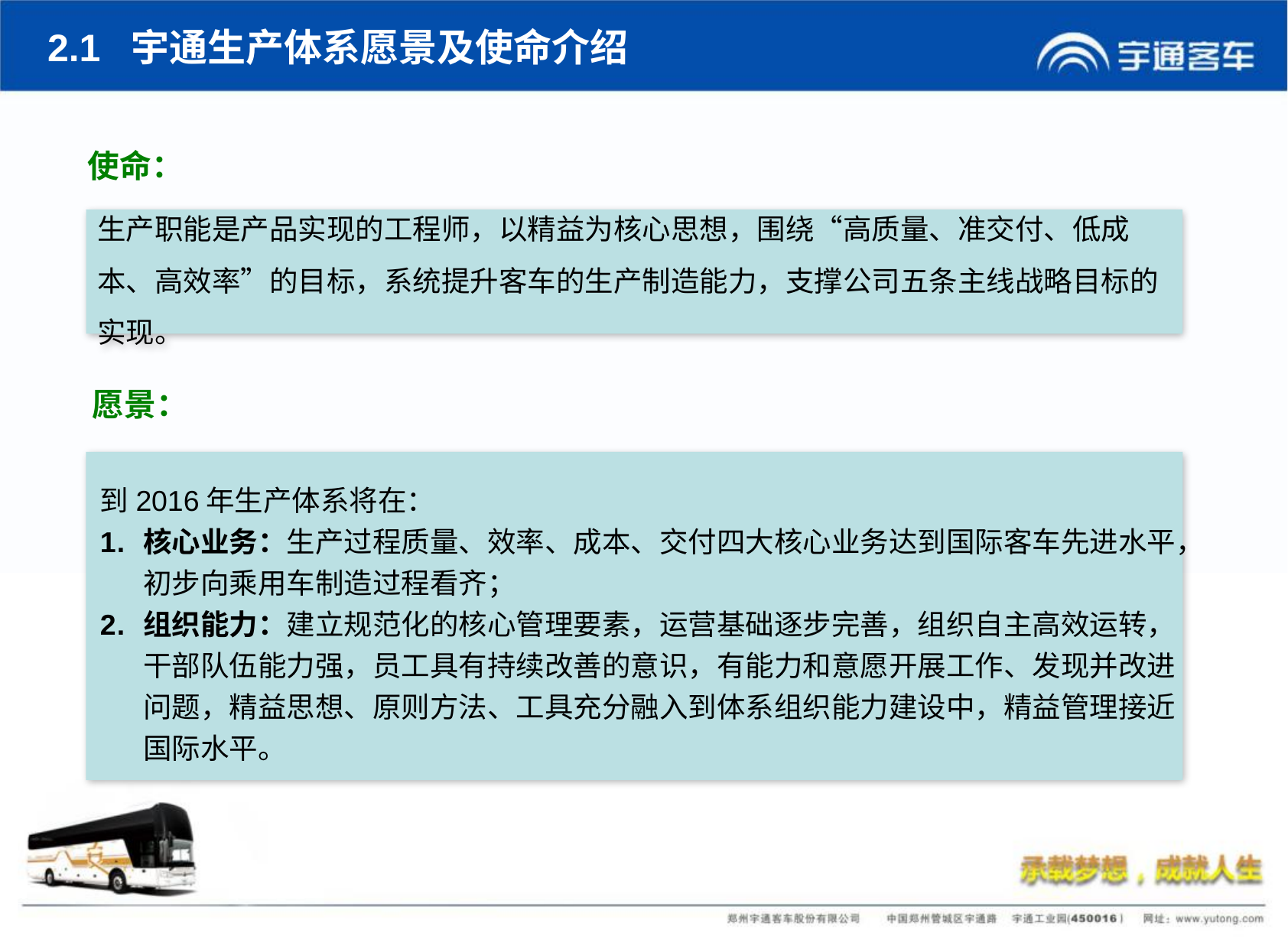

2.1  宇通生产体系愿景及使命介绍
使命：
生产职能是产品实现的工程师，以精益为核心思想，围绕“高质量、准交付、低成本、高效率”的目标，系统提升客车的生产制造能力，支撑公司五条主线战略目标的实现。
愿景：

到2016年生产体系将在：
核心业务：生产过程质量、效率、成本、交付四大核心业务达到国际客车先进水平，初步向乘用车制造过程看齐；
组织能力：建立规范化的核心管理要素，运营基础逐步完善，组织自主高效运转，干部队伍能力强，员工具有持续改善的意识，有能力和意愿开展工作、发现并改进问题，精益思想、原则方法、工具充分融入到体系组织能力建设中，精益管理接近国际水平。